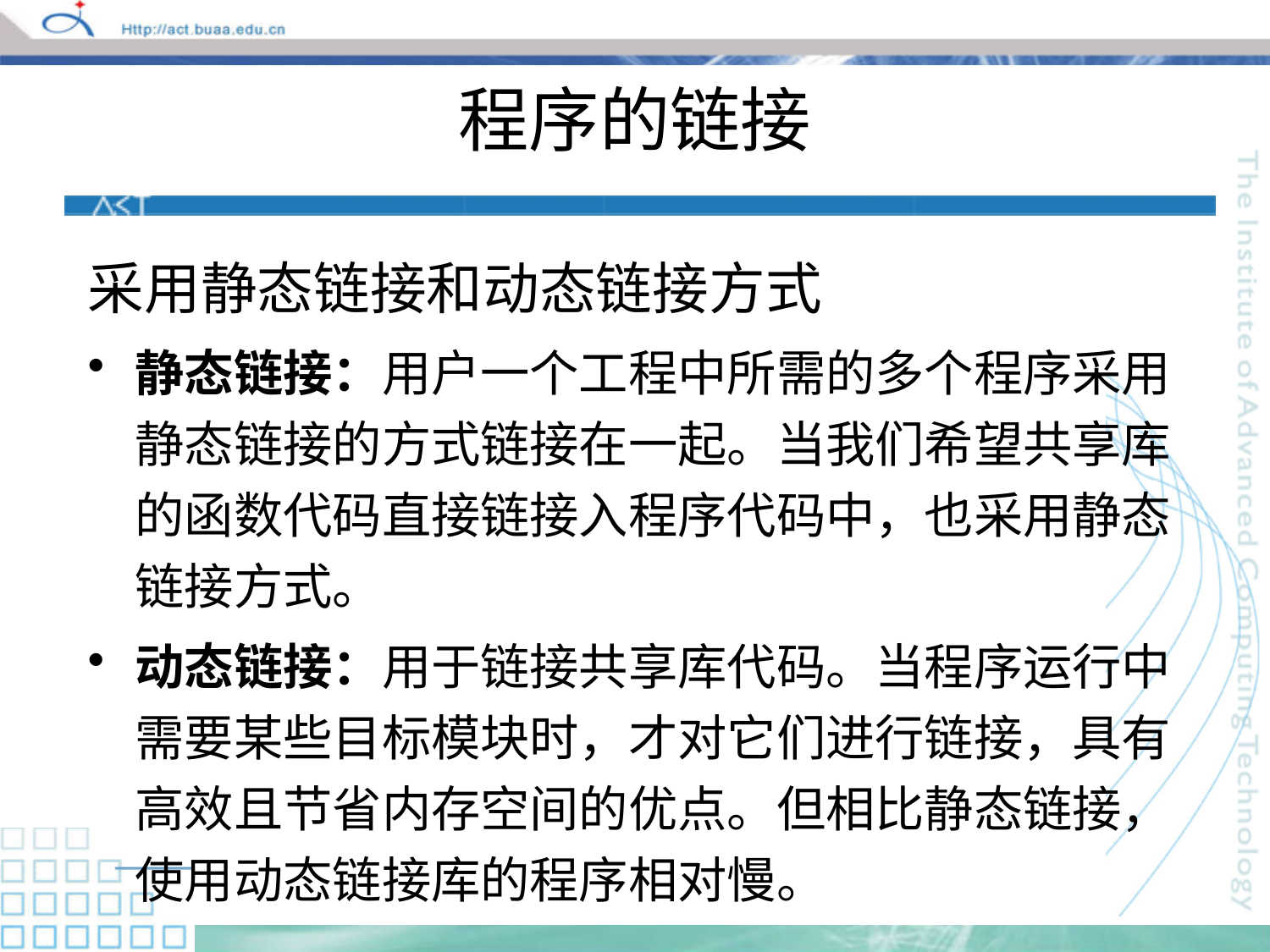

# 程序的链接
采用静态链接和动态链接方式
静态链接：用户一个工程中所需的多个程序采用静态链接的方式链接在一起。当我们希望共享库的函数代码直接链接入程序代码中，也采用静态链接方式。
动态链接：用于链接共享库代码。当程序运行中需要某些目标模块时，才对它们进行链接，具有高效且节省内存空间的优点。但相比静态链接，使用动态链接库的程序相对慢。